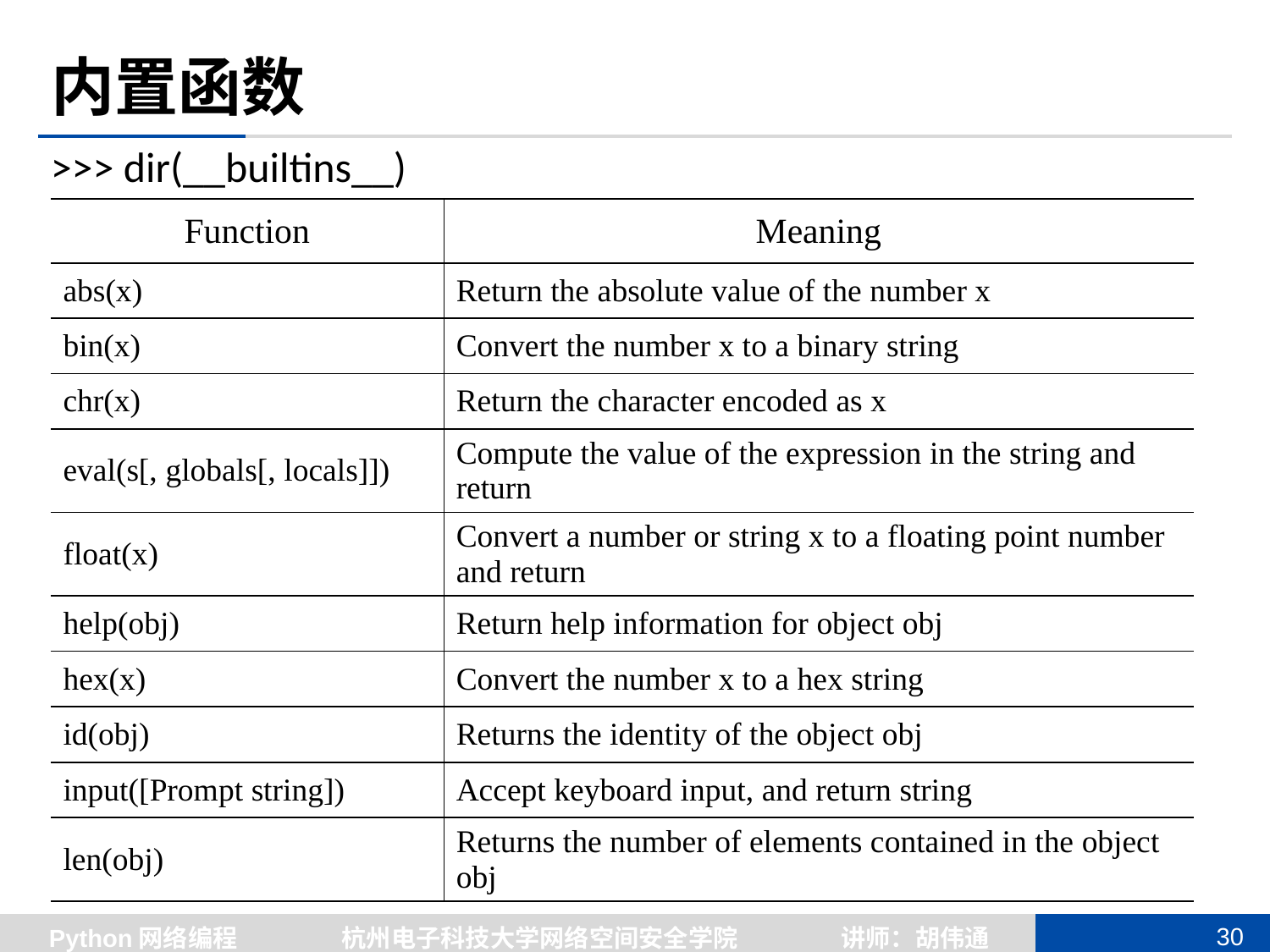

# 内置函数
>>> dir(__builtins__)
| Function | Meaning |
| --- | --- |
| abs(x) | Return the absolute value of the number x |
| bin(x) | Convert the number x to a binary string |
| chr(x) | Return the character encoded as x |
| eval(s[, globals[, locals]]) | Compute the value of the expression in the string and return |
| float(x) | Convert a number or string x to a floating point number and return |
| help(obj) | Return help information for object obj |
| hex(x) | Convert the number x to a hex string |
| id(obj) | Returns the identity of the object obj |
| input([Prompt string]) | Accept keyboard input, and return string |
| len(obj) | Returns the number of elements contained in the object obj |